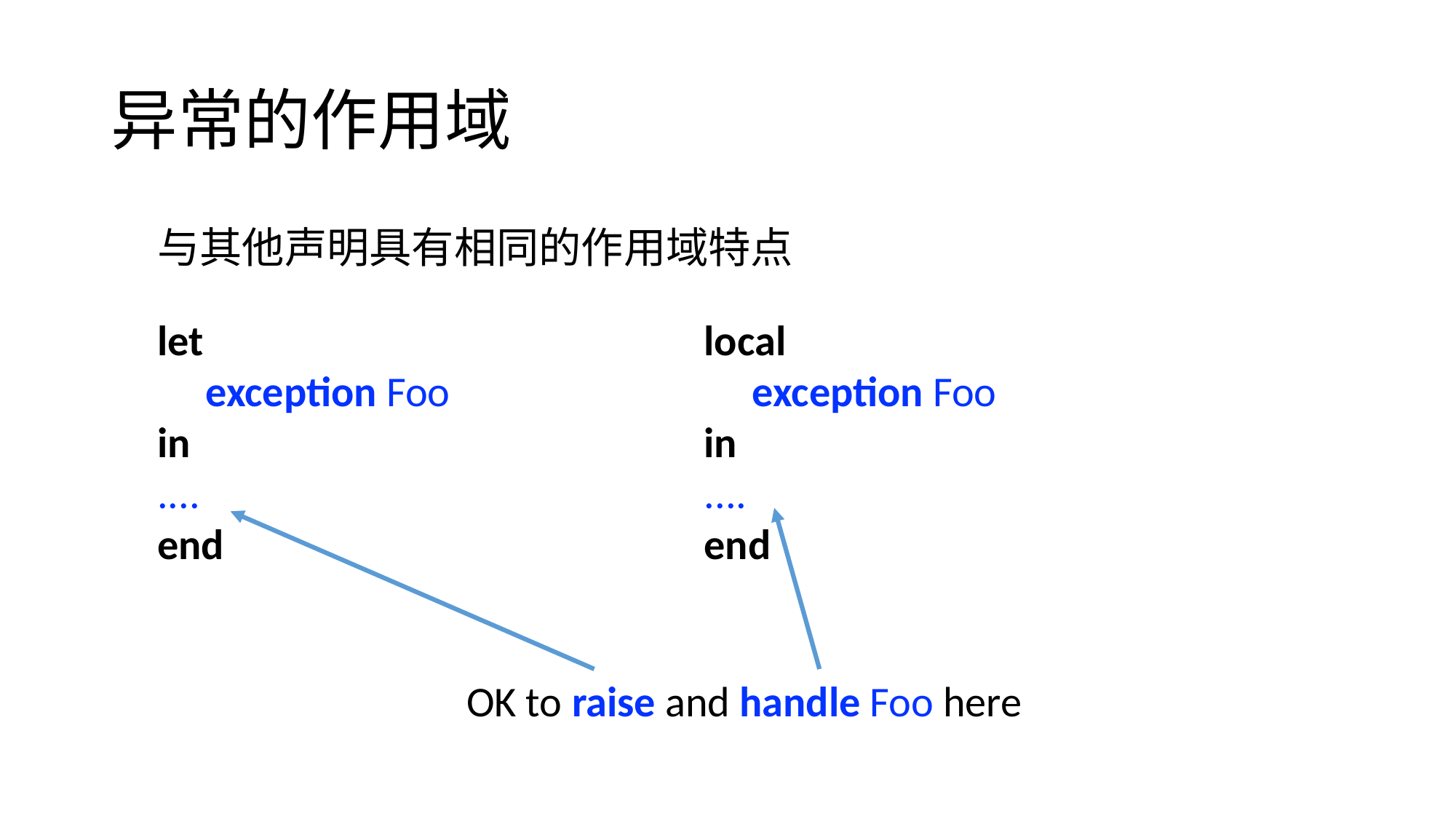

# 异常的作用域
与其他声明具有相同的作用域特点
let
     exception Foo
in
....
end
local
     exception Foo
in
....
end
OK to raise and handle Foo here